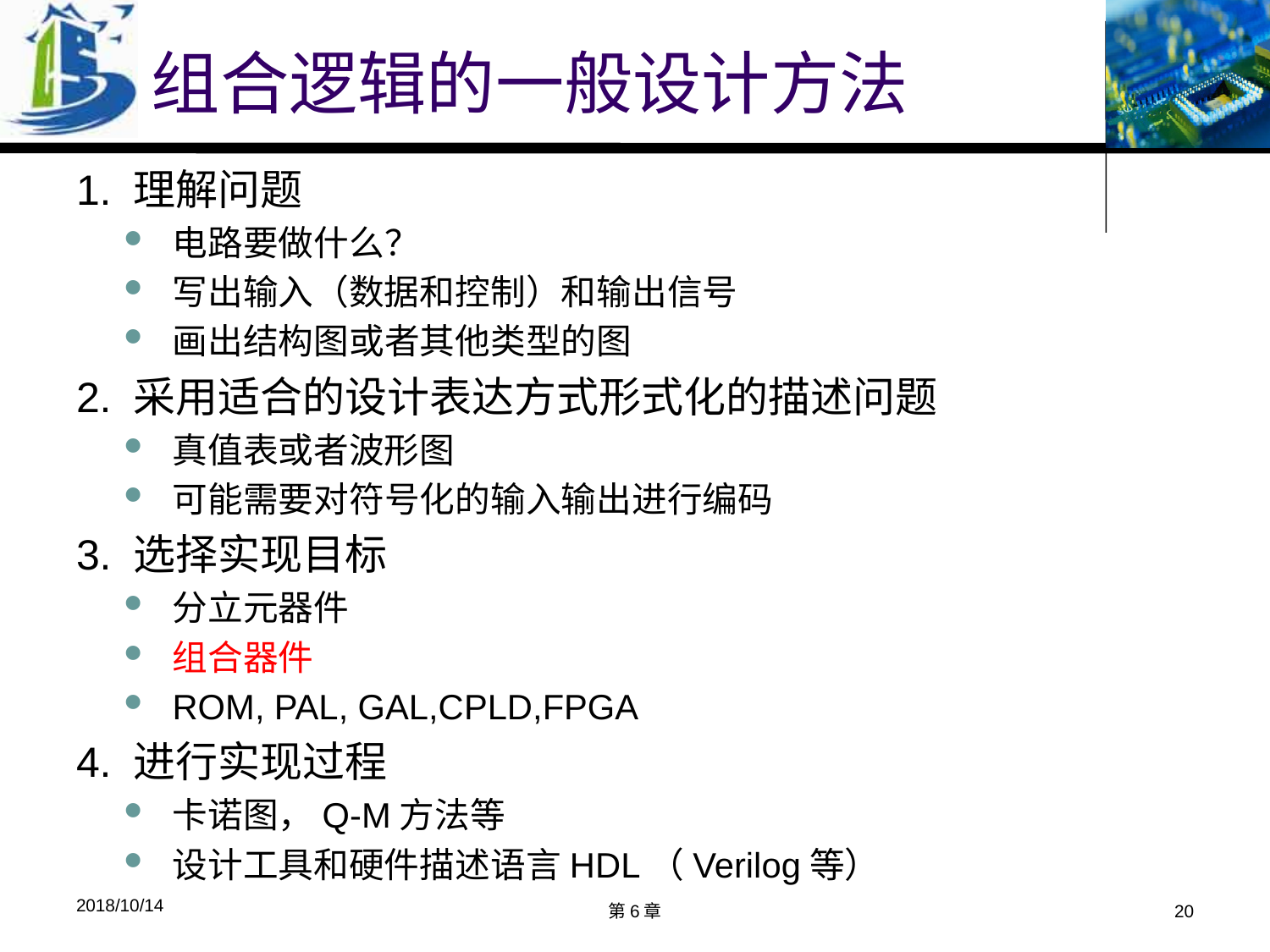

# 组合逻辑的一般设计方法
1. 理解问题
电路要做什么？
写出输入（数据和控制）和输出信号
画出结构图或者其他类型的图
2. 采用适合的设计表达方式形式化的描述问题
真值表或者波形图
可能需要对符号化的输入输出进行编码
3. 选择实现目标
分立元器件
组合器件
ROM, PAL, GAL,CPLD,FPGA
4. 进行实现过程
卡诺图，Q-M方法等
设计工具和硬件描述语言HDL（Verilog等）

2018/10/14
第6章
20